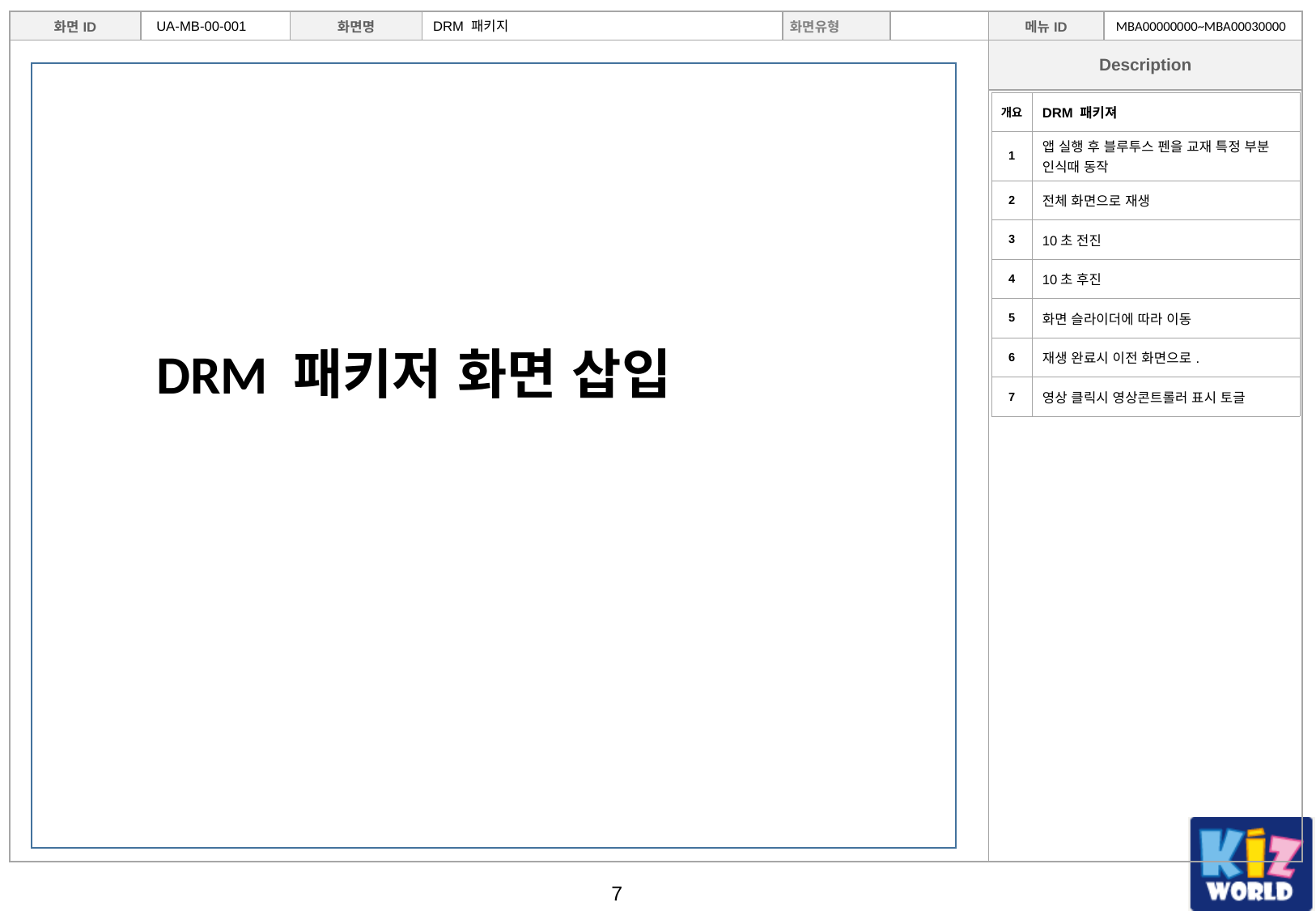

MBA00000000~MBA00030000
UA-MB-00-001
DRM 패키지

| 개요 | DRM 패키져 |
| --- | --- |
| 1 | 앱 실행 후 블루투스 펜을 교재 특정 부분 인식때 동작 |
| 2 | 전체 화면으로 재생 |
| 3 | 10초 전진 |
| 4 | 10초 후진 |
| 5 | 화면 슬라이더에 따라 이동 |
| 6 | 재생 완료시 이전 화면으로. |
| 7 | 영상 클릭시 영상콘트롤러 표시 토글 |
DRM 패키저 화면 삽입